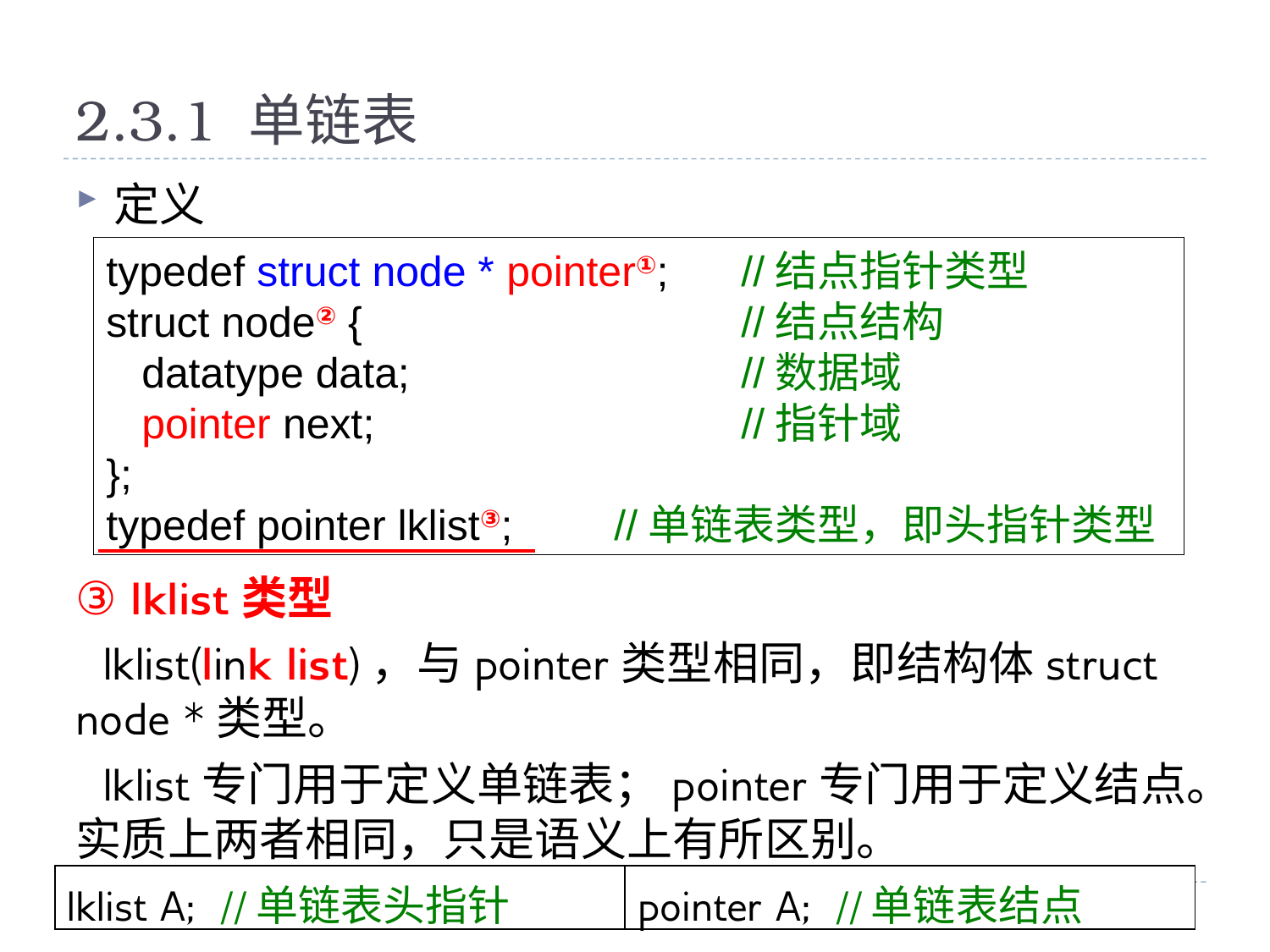

# 2.3.1 单链表
定义

③ lklist类型
  lklist(link list)，与pointer类型相同，即结构体struct node *类型。
  lklist专门用于定义单链表；pointer专门用于定义结点。实质上两者相同，只是语义上有所区别。
typedef struct node * pointer①; 	//结点指针类型
struct node② {			//结点结构
   datatype data;			//数据域
   pointer next;			//指针域
};
typedef pointer lklist③; 	//单链表类型，即头指针类型
| lklist A; //单链表头指针 | pointer A; //单链表结点 |
| --- | --- |